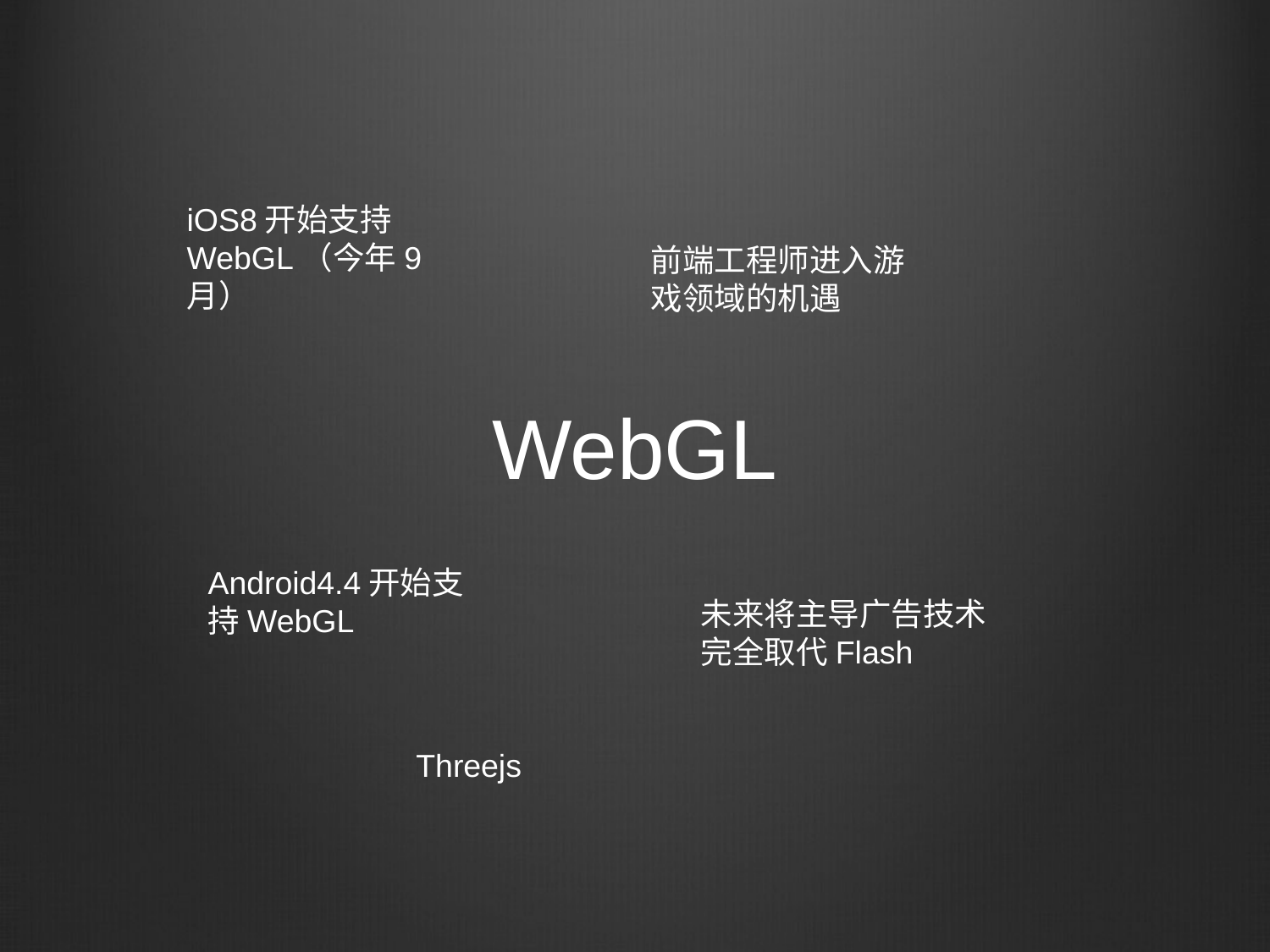

iOS8开始支持WebGL（今年9月）
前端工程师进入游戏领域的机遇
# WebGL
Android4.4开始支持WebGL
未来将主导广告技术
完全取代Flash
Threejs